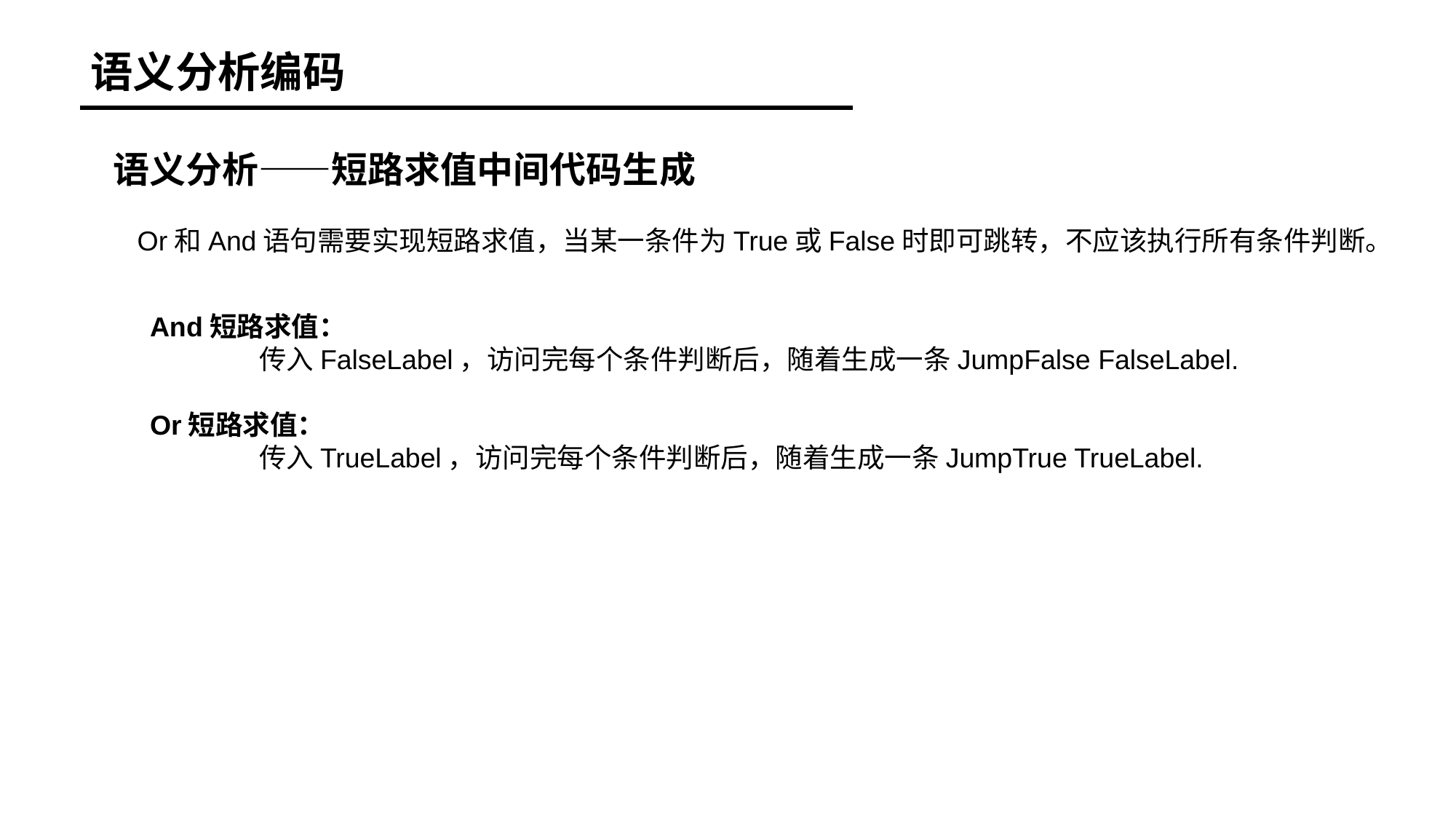

语义分析编码
语义分析——短路求值中间代码生成
Or和And语句需要实现短路求值，当某一条件为True或False时即可跳转，不应该执行所有条件判断。
And短路求值：
	传入FalseLabel，访问完每个条件判断后，随着生成一条JumpFalse FalseLabel.

Or短路求值：
	传入TrueLabel，访问完每个条件判断后，随着生成一条JumpTrue TrueLabel.